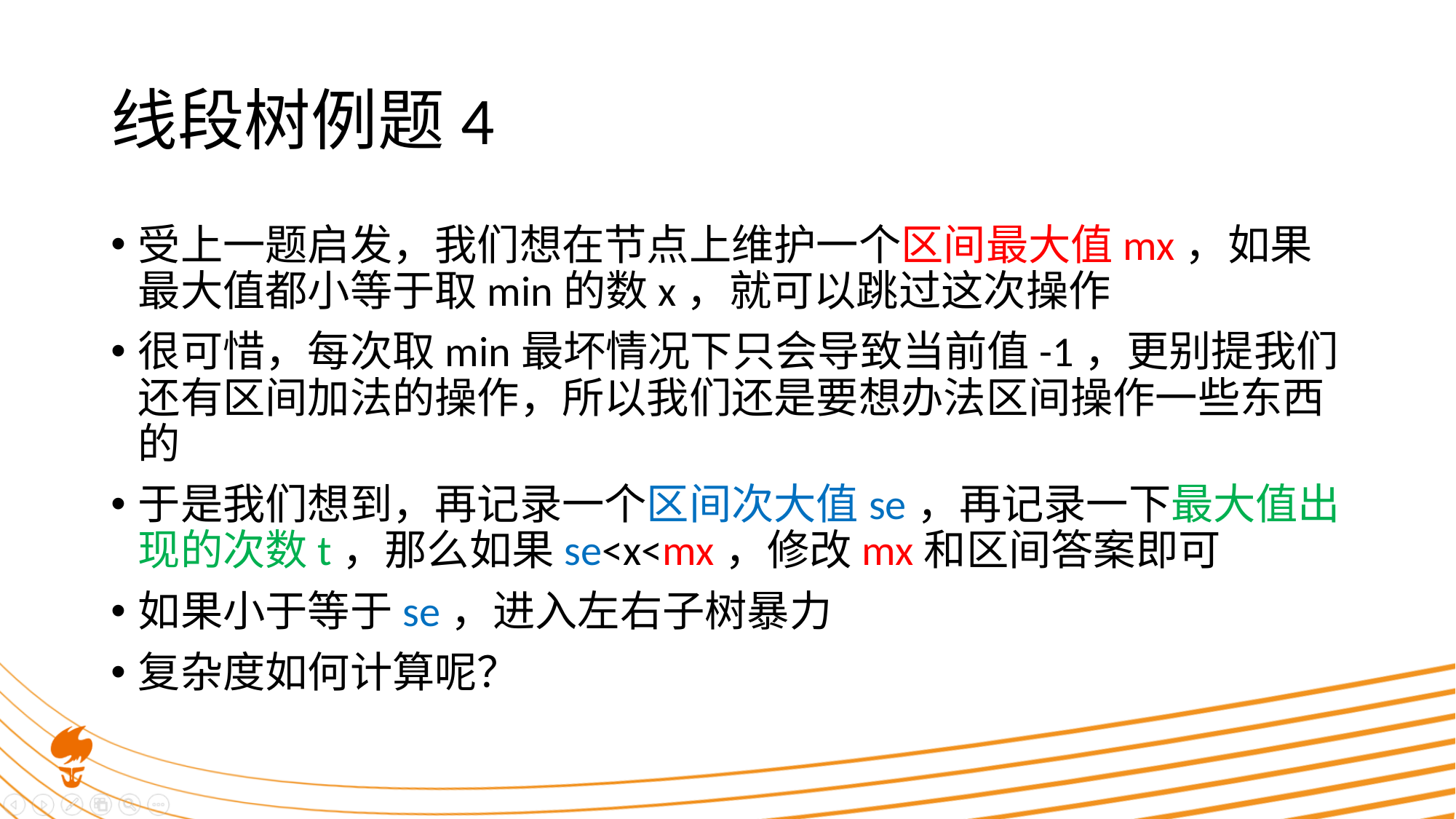

# 线段树例题4
受上一题启发，我们想在节点上维护一个区间最大值mx，如果最大值都小等于取min的数x，就可以跳过这次操作
很可惜，每次取min最坏情况下只会导致当前值-1，更别提我们还有区间加法的操作，所以我们还是要想办法区间操作一些东西的
于是我们想到，再记录一个区间次大值se，再记录一下最大值出现的次数t，那么如果se<x<mx，修改mx和区间答案即可
如果小于等于se，进入左右子树暴力
复杂度如何计算呢？